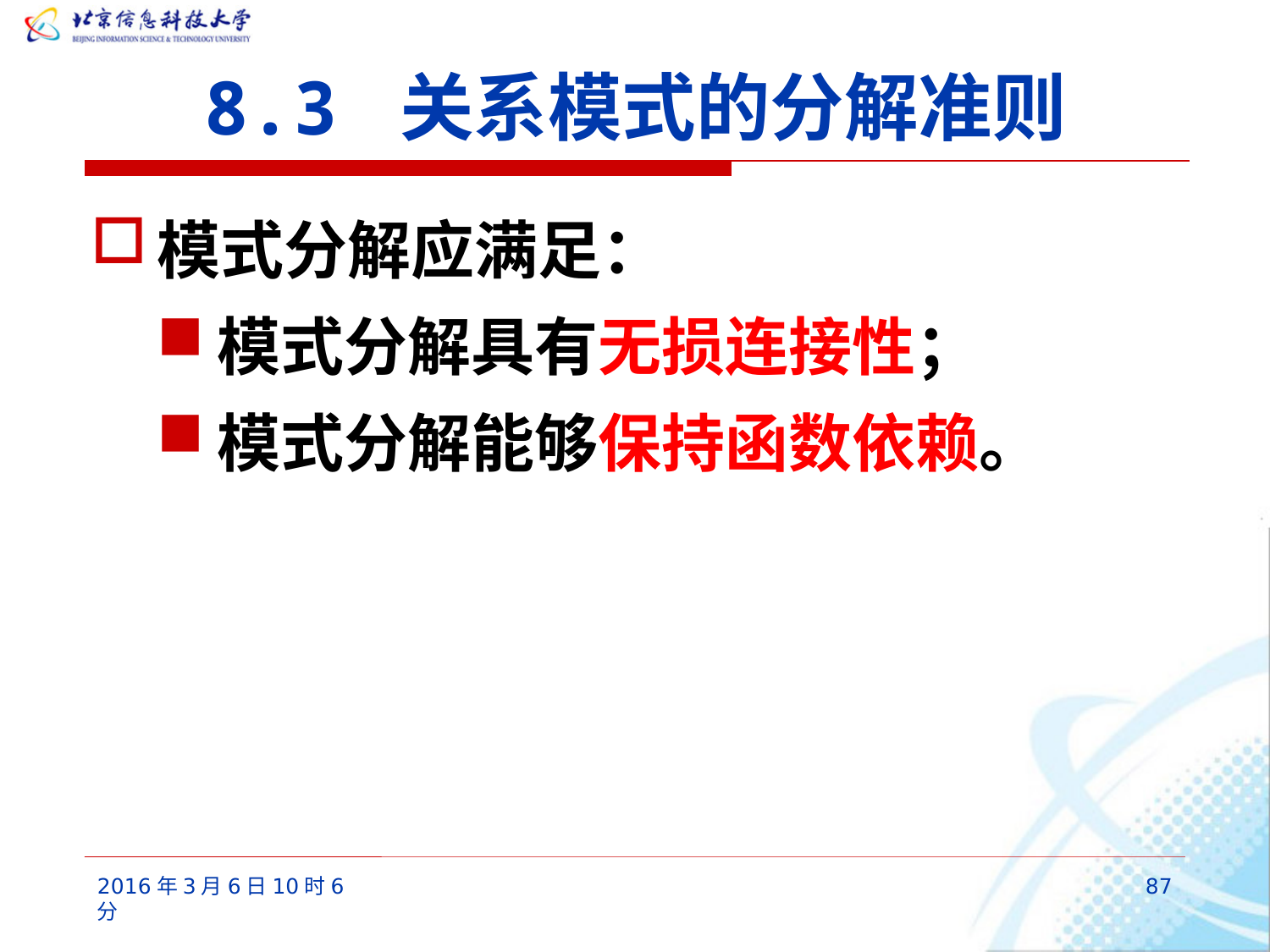

# 8.3 关系模式的分解准则
模式分解应满足：
模式分解具有无损连接性；
模式分解能够保持函数依赖。
2016年3月6日10时6分
87